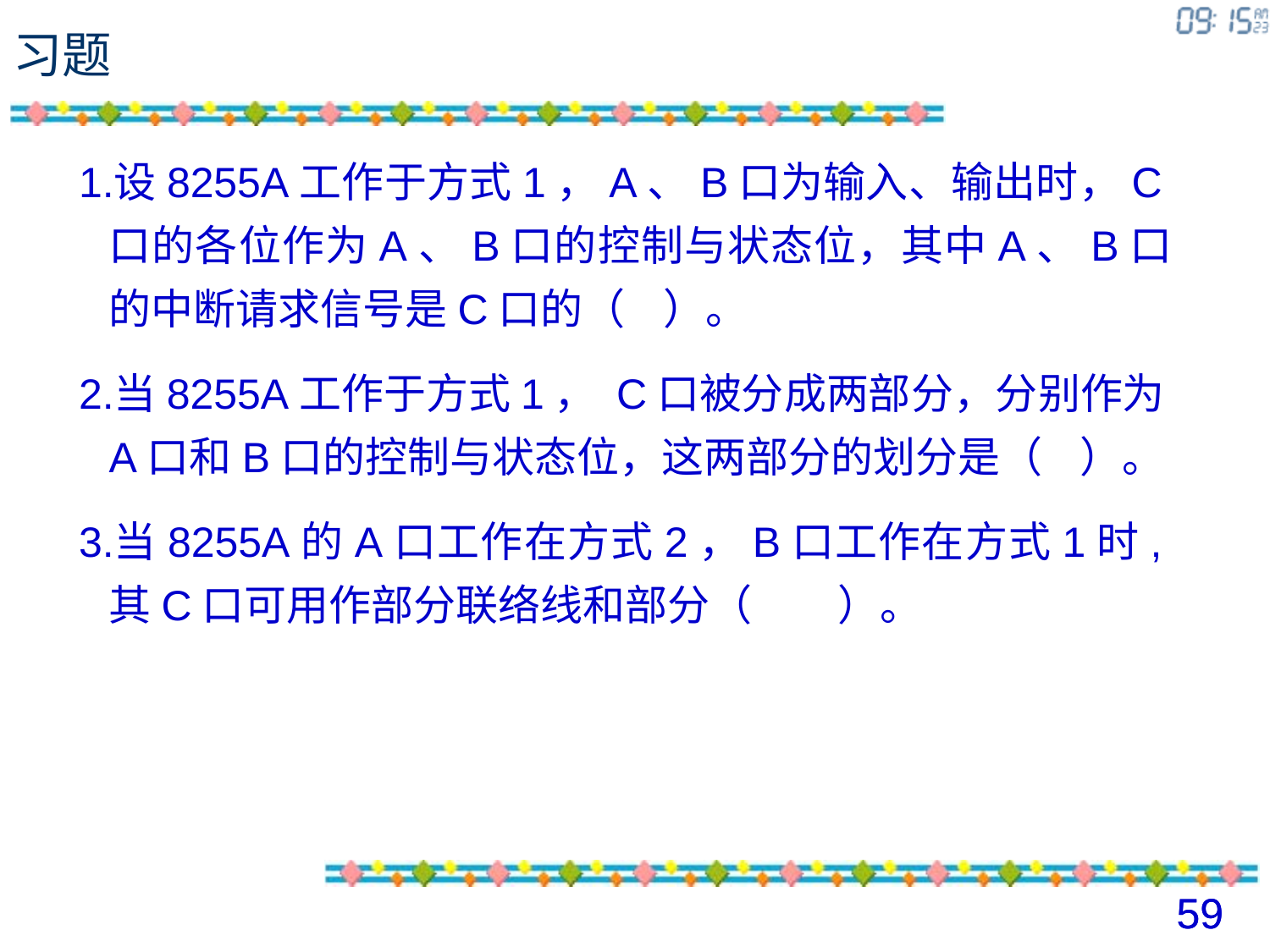

# 习题
设8255A工作于方式1，A、B口为输入、输出时，C口的各位作为A、B口的控制与状态位，其中A、B口的中断请求信号是C口的（    ）。
当8255A工作于方式1， C口被分成两部分，分别作为A口和B口的控制与状态位，这两部分的划分是（    ）。
当8255A的A口工作在方式2，B口工作在方式1时,其C口可用作部分联络线和部分（         ）。